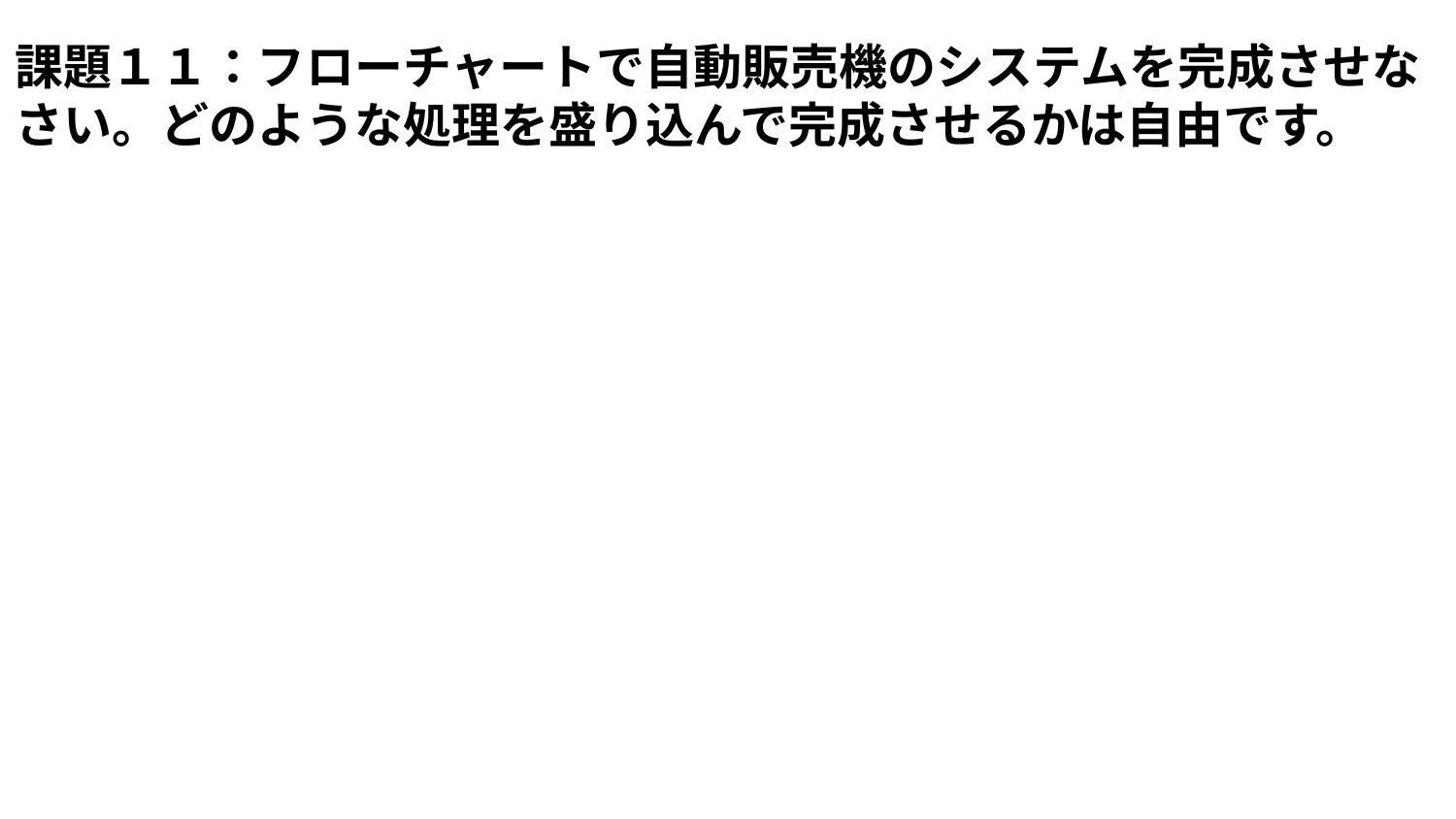

課題１１：フローチャートで自動販売機のシステムを完成させなさい。どのような処理を盛り込んで完成させるかは自由です。